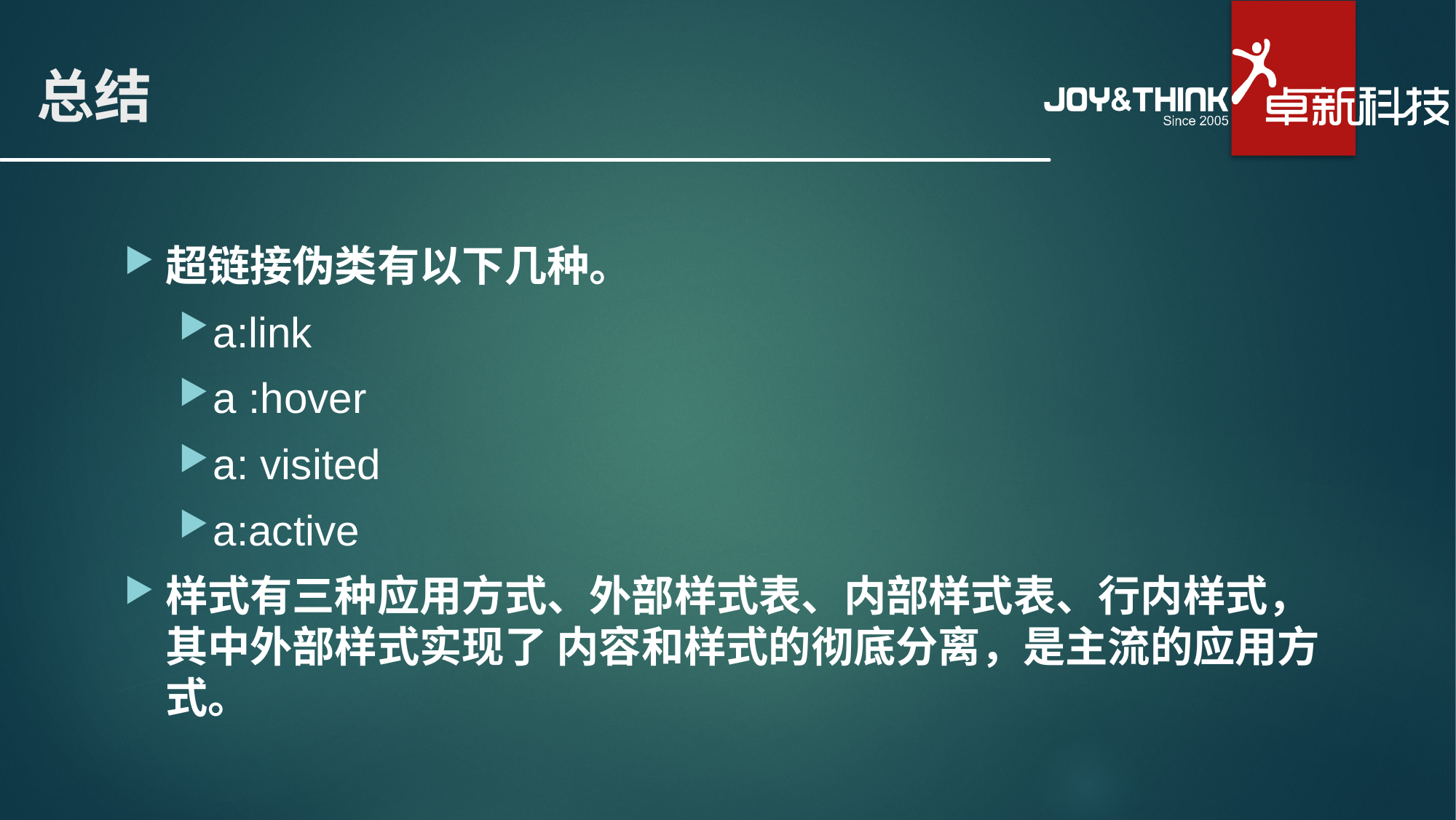

# 总结
超链接伪类有以下几种。
a:link
a :hover
a: visited
a:active
样式有三种应用方式、外部样式表、内部样式表、行内样式，其中外部样式实现了 内容和样式的彻底分离，是主流的应用方式。